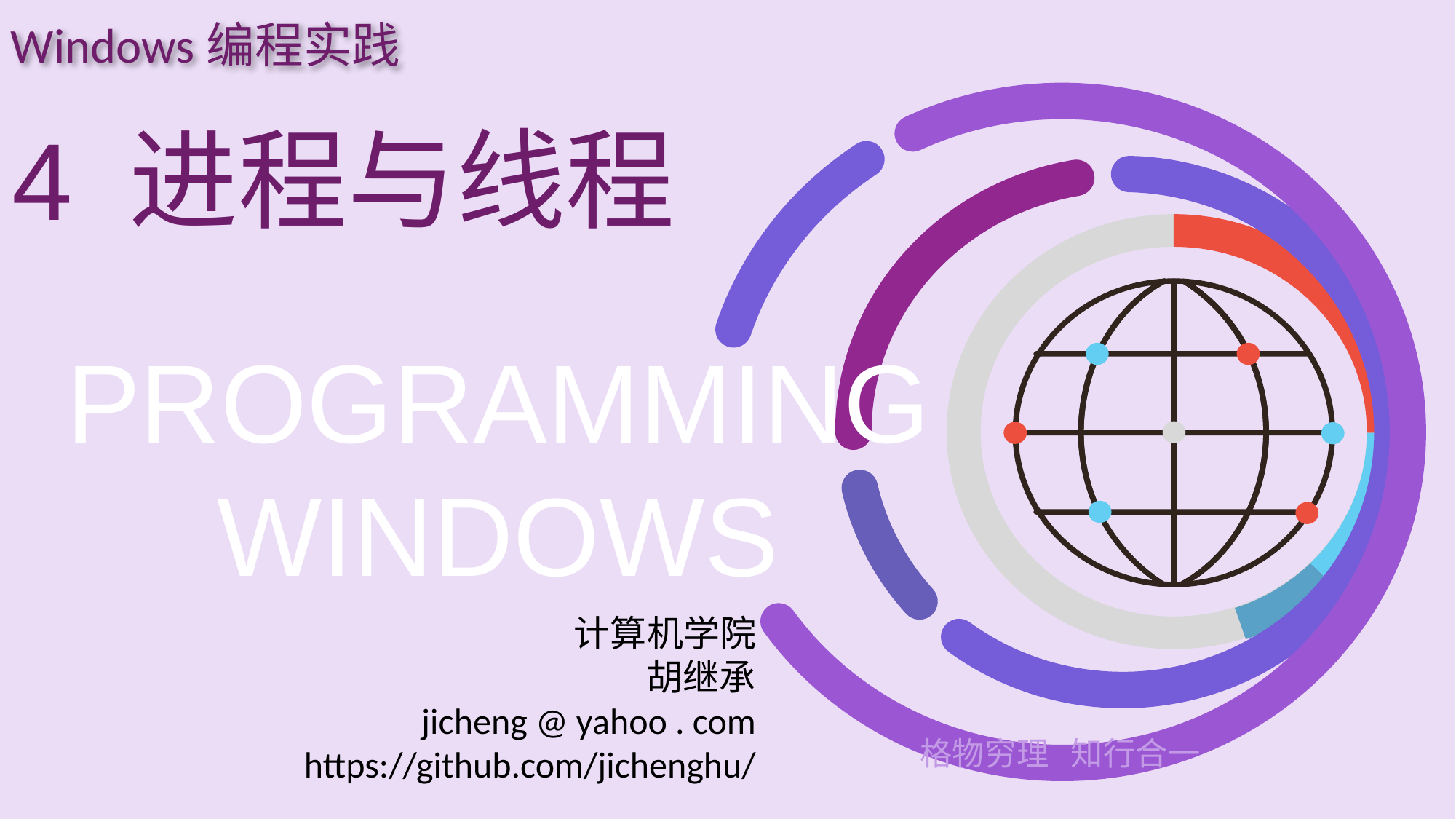

Windows编程实践
4 进程与线程
计算机学院
胡继承
jicheng @ yahoo . com
https://github.com/jichenghu/